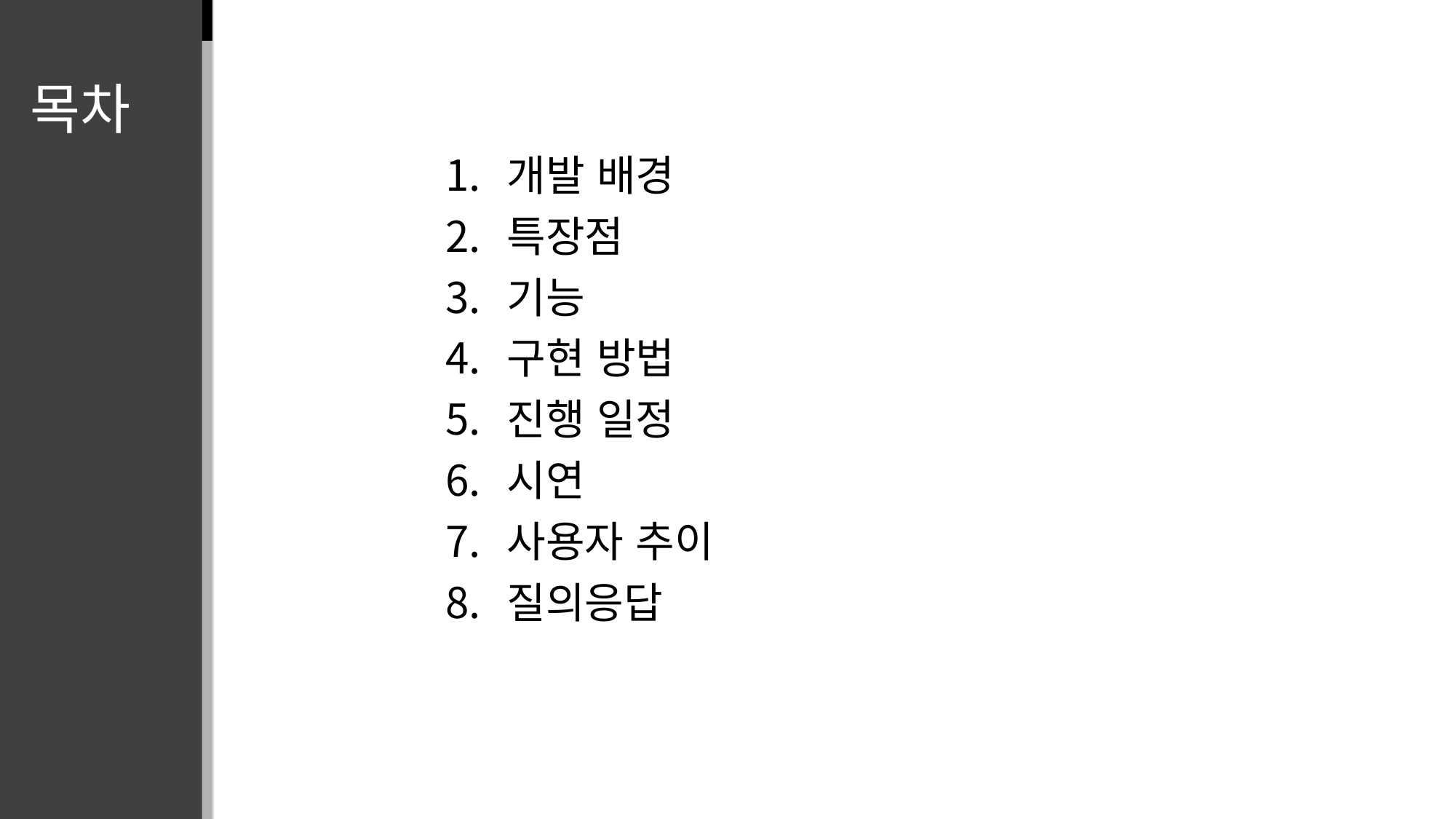

# 목차
개발 배경
특장점
기능
구현 방법
진행 일정
시연
사용자 추이
질의응답